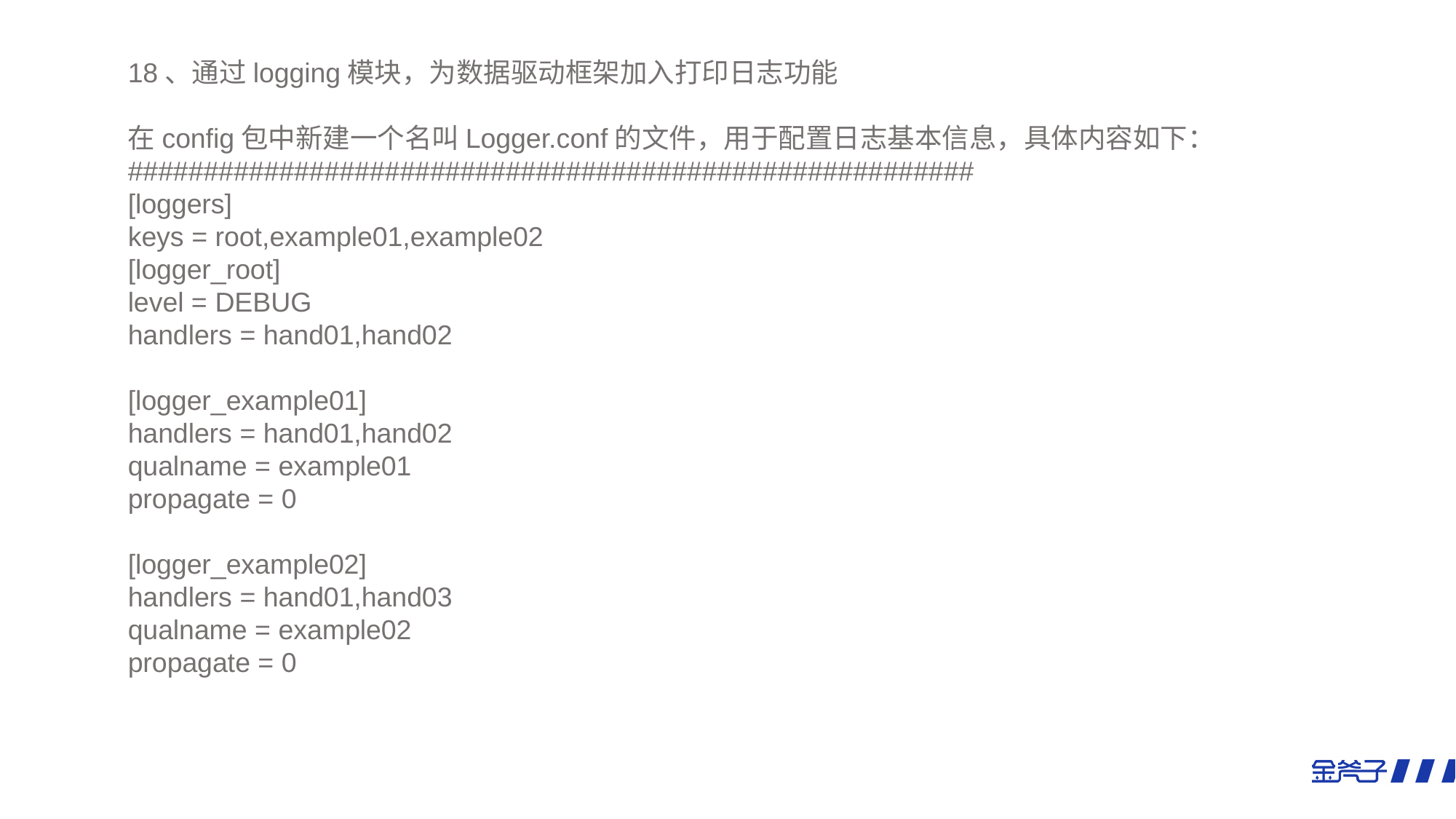

18、通过logging模块，为数据驱动框架加入打印日志功能

在config包中新建一个名叫Logger.conf的文件，用于配置日志基本信息，具体内容如下：
########################################################
[loggers]
keys = root,example01,example02
[logger_root]
level = DEBUG
handlers = hand01,hand02

[logger_example01]
handlers = hand01,hand02
qualname = example01
propagate = 0

[logger_example02]
handlers = hand01,hand03
qualname = example02
propagate = 0